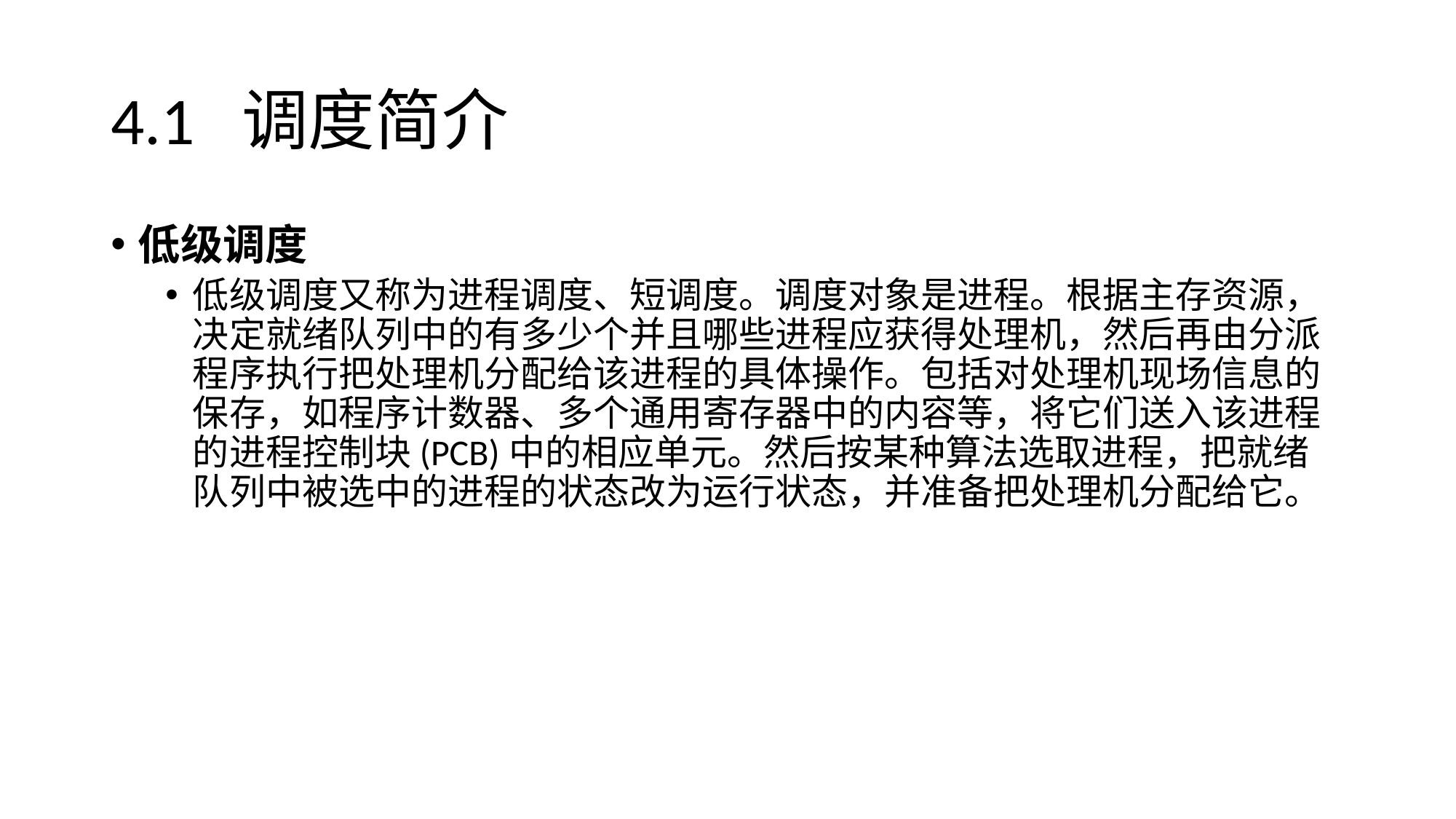

4.1  调度简介
低级调度
低级调度又称为进程调度、短调度。调度对象是进程。根据主存资源，决定就绪队列中的有多少个并且哪些进程应获得处理机，然后再由分派程序执行把处理机分配给该进程的具体操作。包括对处理机现场信息的保存，如程序计数器、多个通用寄存器中的内容等，将它们送入该进程的进程控制块(PCB)中的相应单元。然后按某种算法选取进程，把就绪队列中被选中的进程的状态改为运行状态，并准备把处理机分配给它。
4